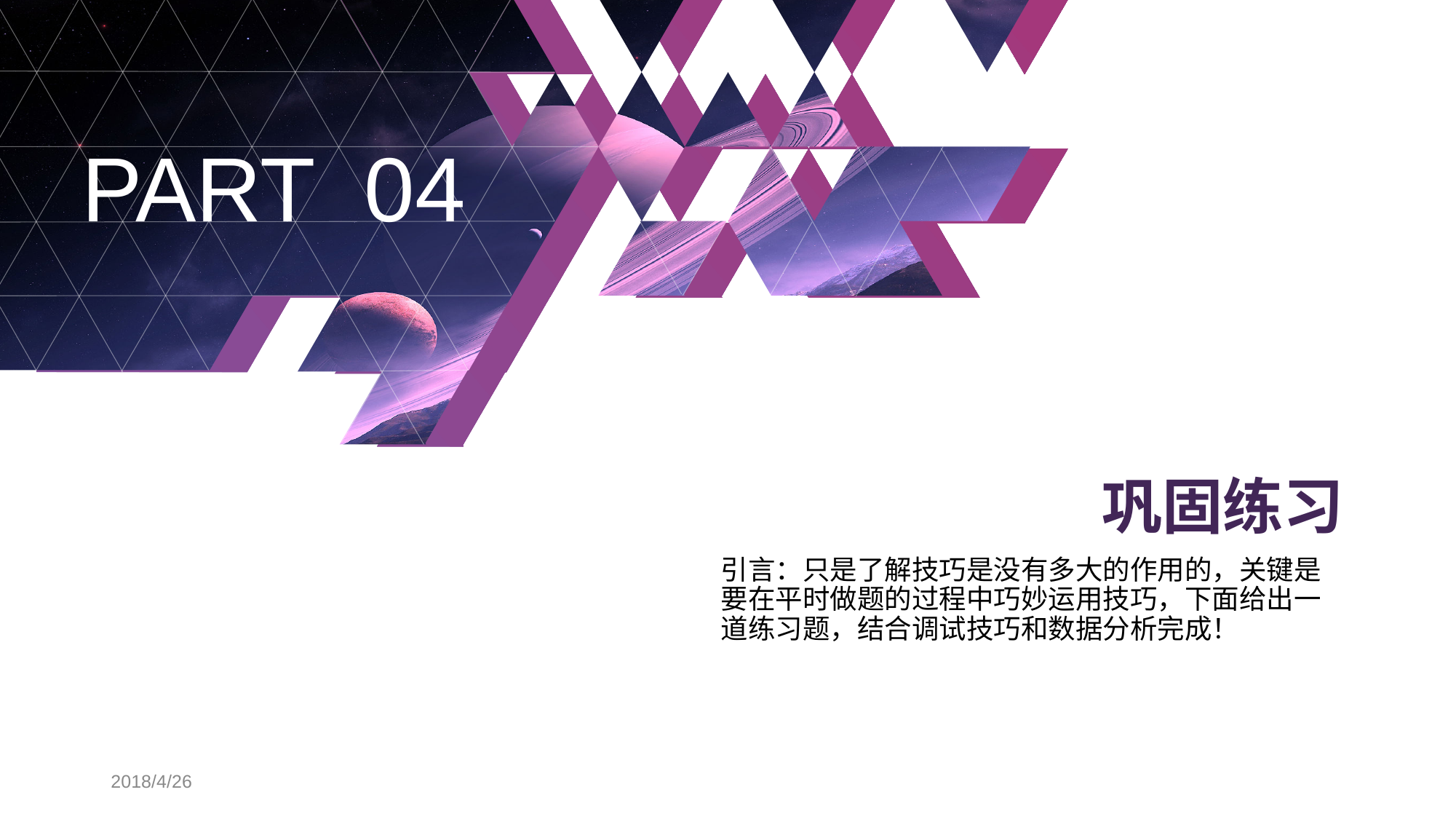

PART  04
# 巩固练习
引言：只是了解技巧是没有多大的作用的，关键是要在平时做题的过程中巧妙运用技巧，下面给出一道练习题，结合调试技巧和数据分析完成！
2018/4/26